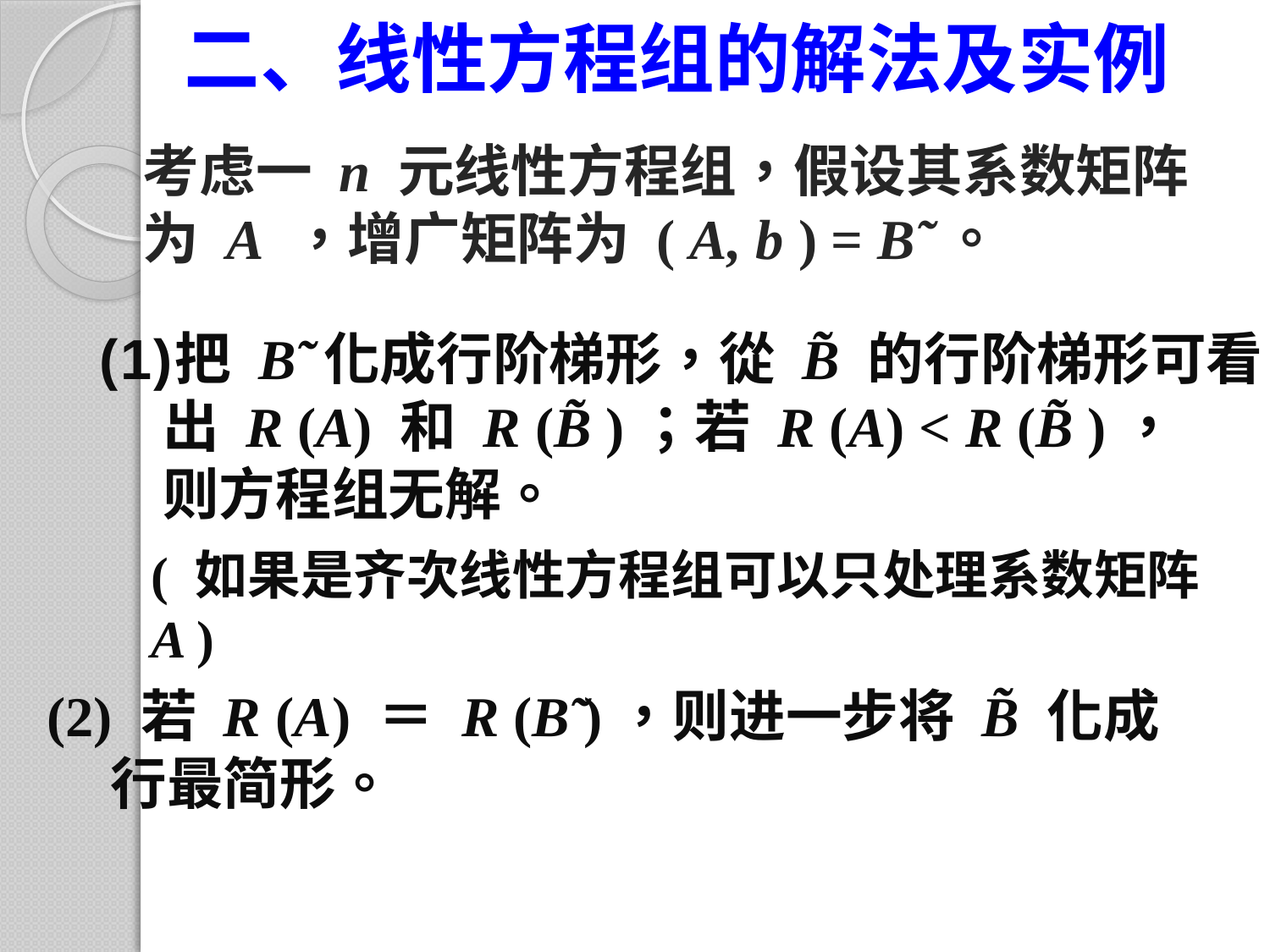

# 二、线性方程组的解法及实例
考虑一 n 元线性方程组，假设其系数矩阵
为 A ，增广矩阵为 ( A, b ) = B̃ 。
把 B̃ 化成行阶梯形，從 B̃ 的行阶梯形可看
	出 R (A) 和 R (B̃ )；若 R (A) < R (B̃ )，
	则方程组无解。
( 如果是齐次线性方程组可以只处理系数矩阵 A )
(2) 若 R (A) ＝ R (B̃ )，则进一步将 B̃ 化成
	行最简形。